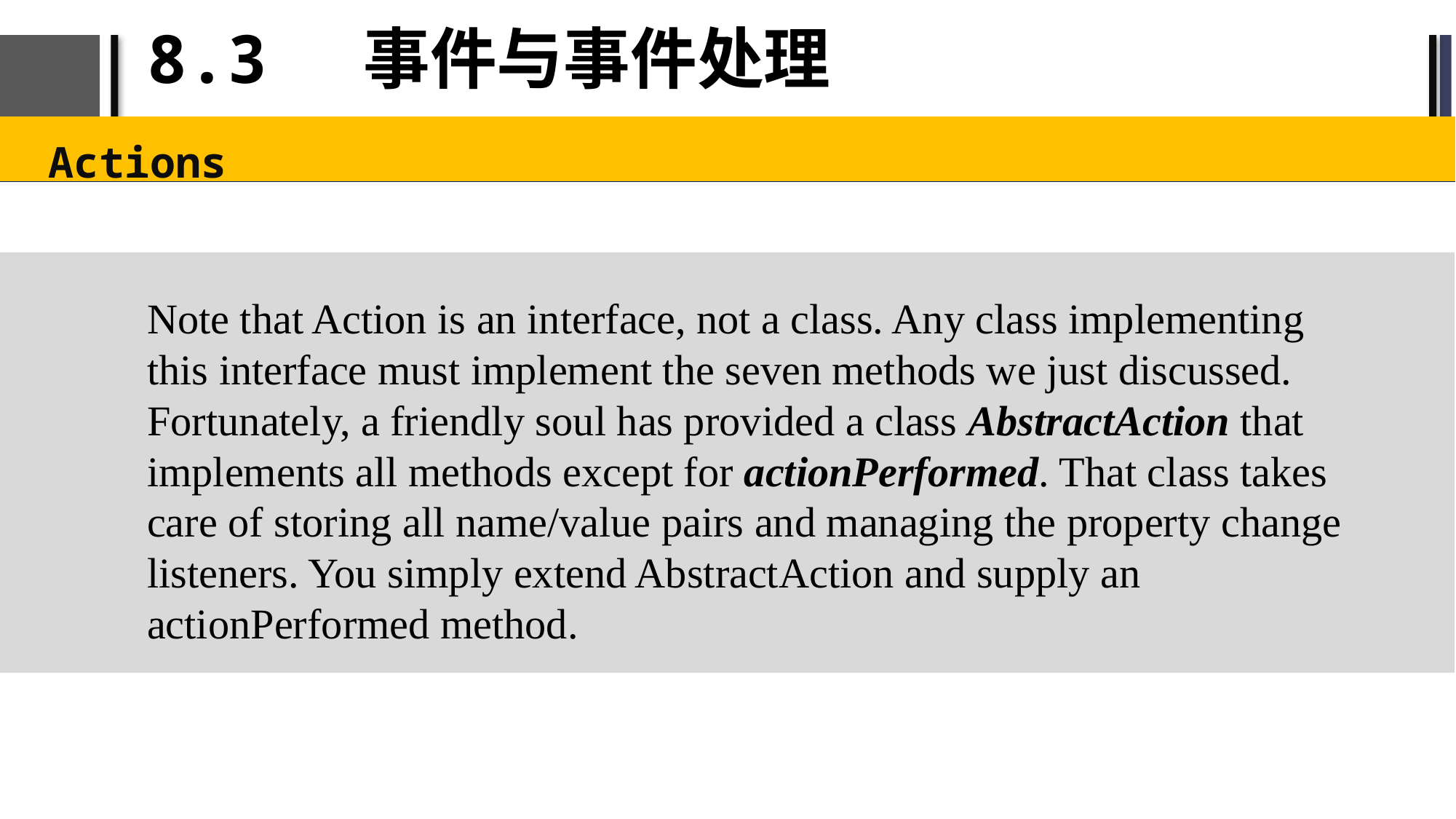

# 8.3  事件与事件处理

Actions

Note that Action is an interface, not a class. Any class implementing this interface must implement the seven methods we just discussed. Fortunately, a friendly soul has provided a class AbstractAction that implements all methods except for actionPerformed. That class takes care of storing all name/value pairs and managing the property change listeners. You simply extend AbstractAction and supply an actionPerformed method.